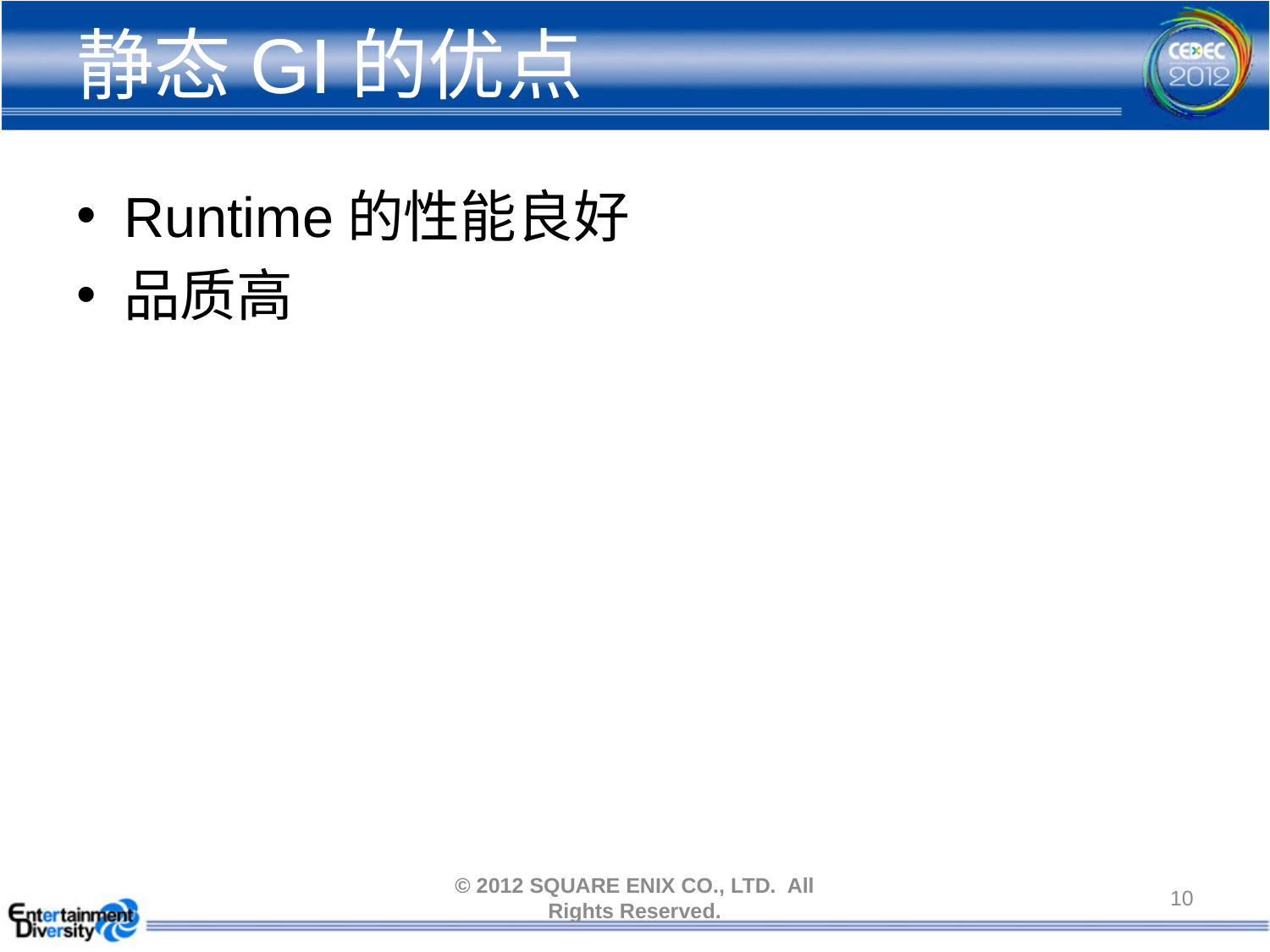

# 静态GI的优点
Runtime的性能良好
品质高

© 2012 SQUARE ENIX CO., LTD.  All Rights Reserved.
10